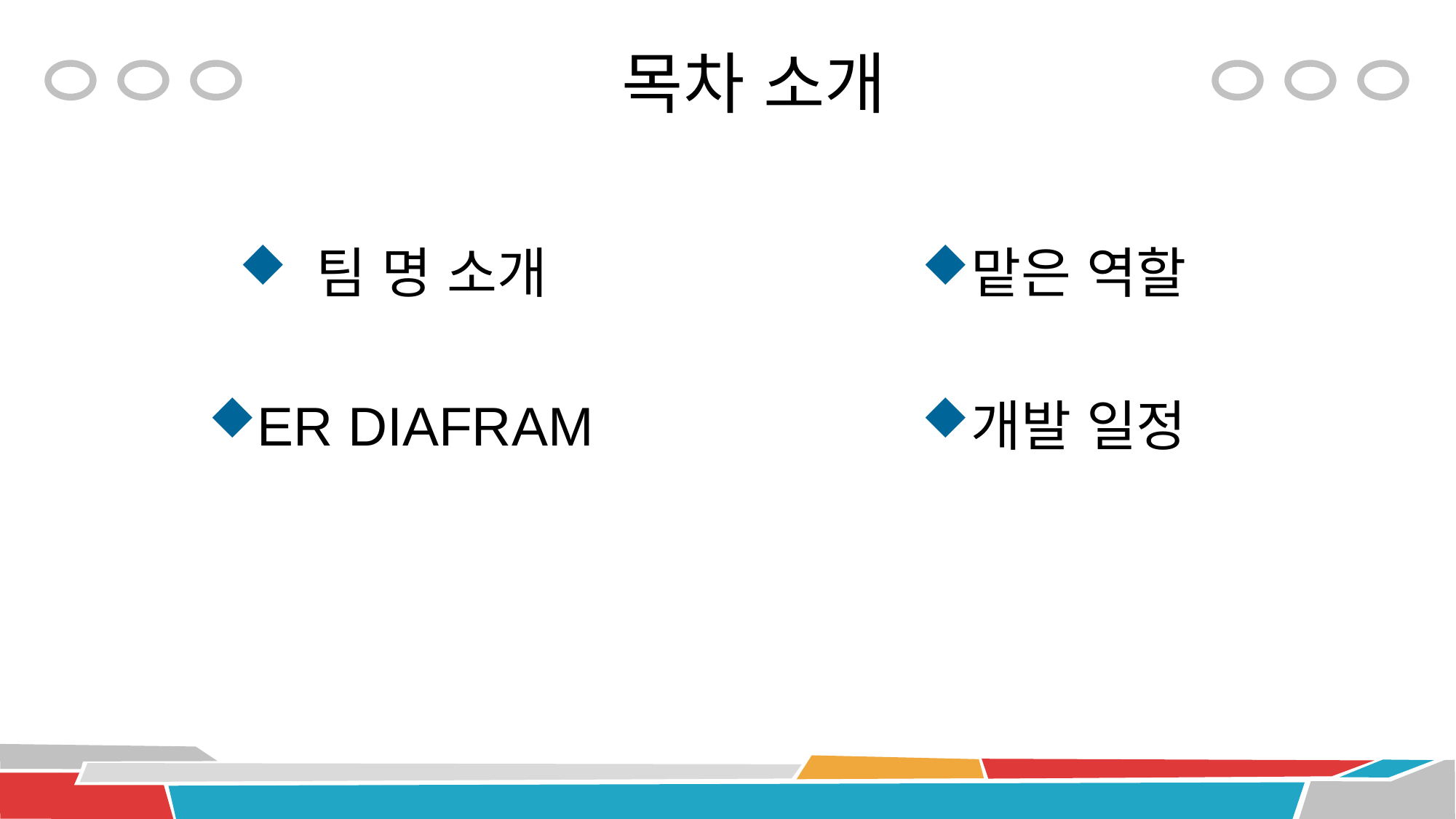

# 목차 소개

맡은 역할

개발 일정

 팀 명 소개

ER DIAFRAM